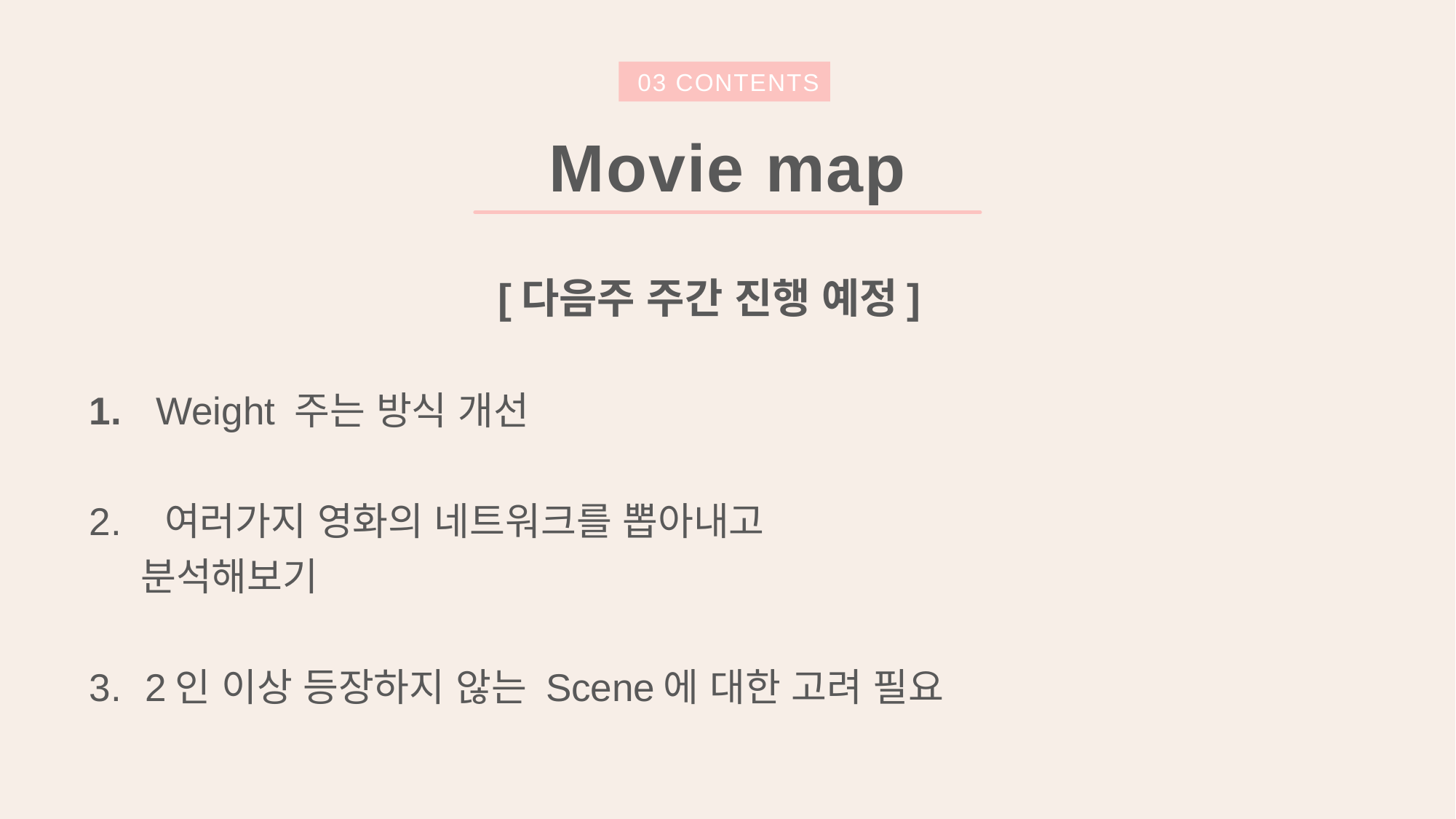

03 CONTENTS
Movie map

[다음주 주간 진행 예정]

 Weight 주는 방식 개선

 여러가지 영화의 네트워크를 뽑아내고
    분석해보기

2인 이상 등장하지 않는 Scene에 대한 고려 필요